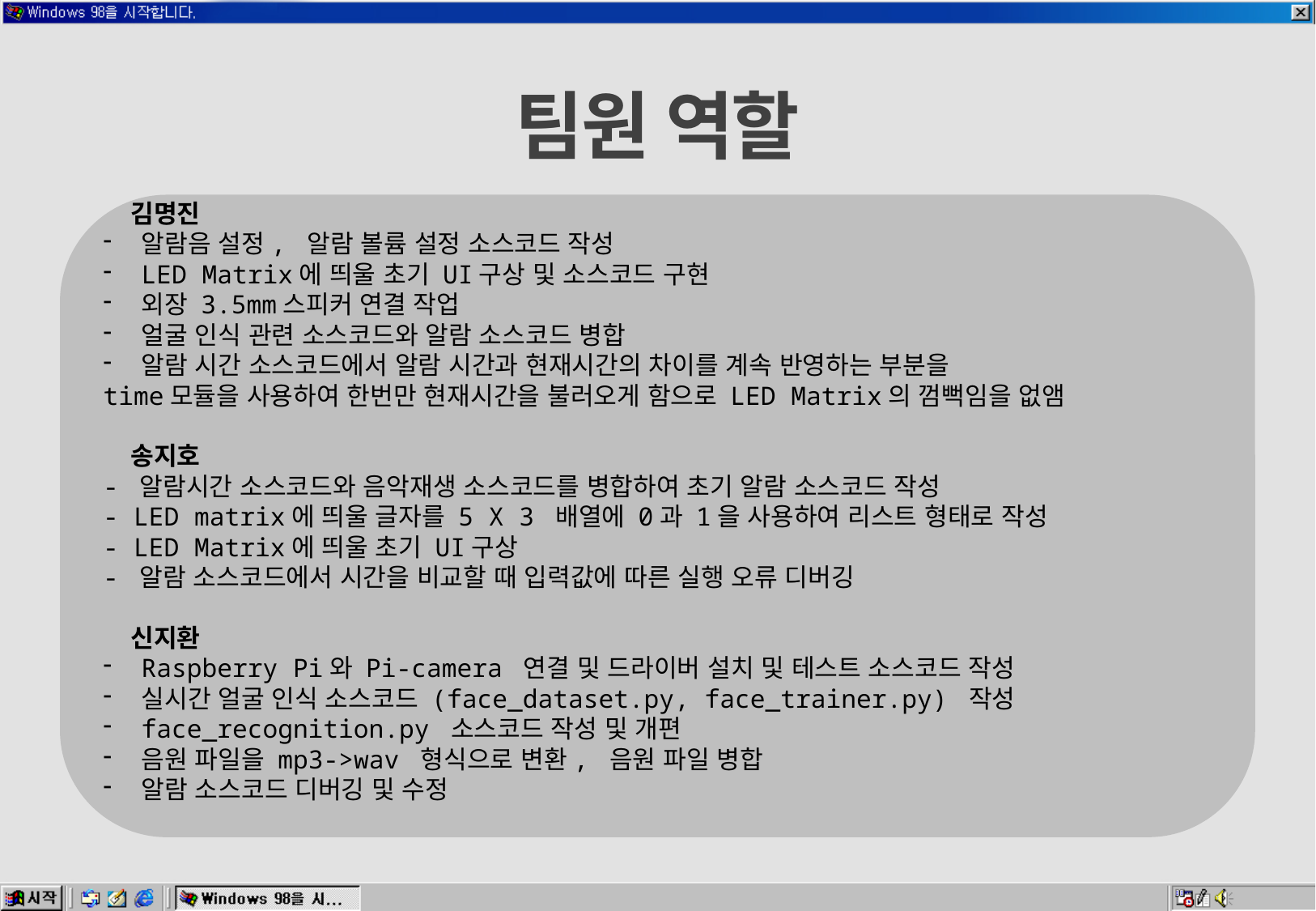

팀원 역할
   김명진
알람음 설정, 알람 볼륨 설정 소스코드 작성
LED Matrix에 띄울 초기 UI구상 및 소스코드 구현
외장 3.5mm스피커 연결 작업
얼굴 인식 관련 소스코드와 알람 소스코드 병합
알람 시간 소스코드에서 알람 시간과 현재시간의 차이를 계속 반영하는 부분을
time모듈을 사용하여 한번만 현재시간을 불러오게 함으로 LED Matrix의 껌뻑임을 없앰

   송지호
- 알람시간 소스코드와 음악재생 소스코드를 병합하여 초기 알람 소스코드 작성
- LED matrix에 띄울 글자를 5 X 3 배열에 0과 1을 사용하여 리스트 형태로 작성
- LED Matrix에 띄울 초기 UI구상
- 알람 소스코드에서 시간을 비교할 때 입력값에 따른 실행 오류 디버깅

   신지환
Raspberry Pi와 Pi-camera 연결 및 드라이버 설치 및 테스트 소스코드 작성
실시간 얼굴 인식 소스코드 (face_dataset.py, face_trainer.py) 작성
face_recognition.py 소스코드 작성 및 개편
음원 파일을 mp3->wav 형식으로 변환, 음원 파일 병합
알람 소스코드 디버깅 및 수정